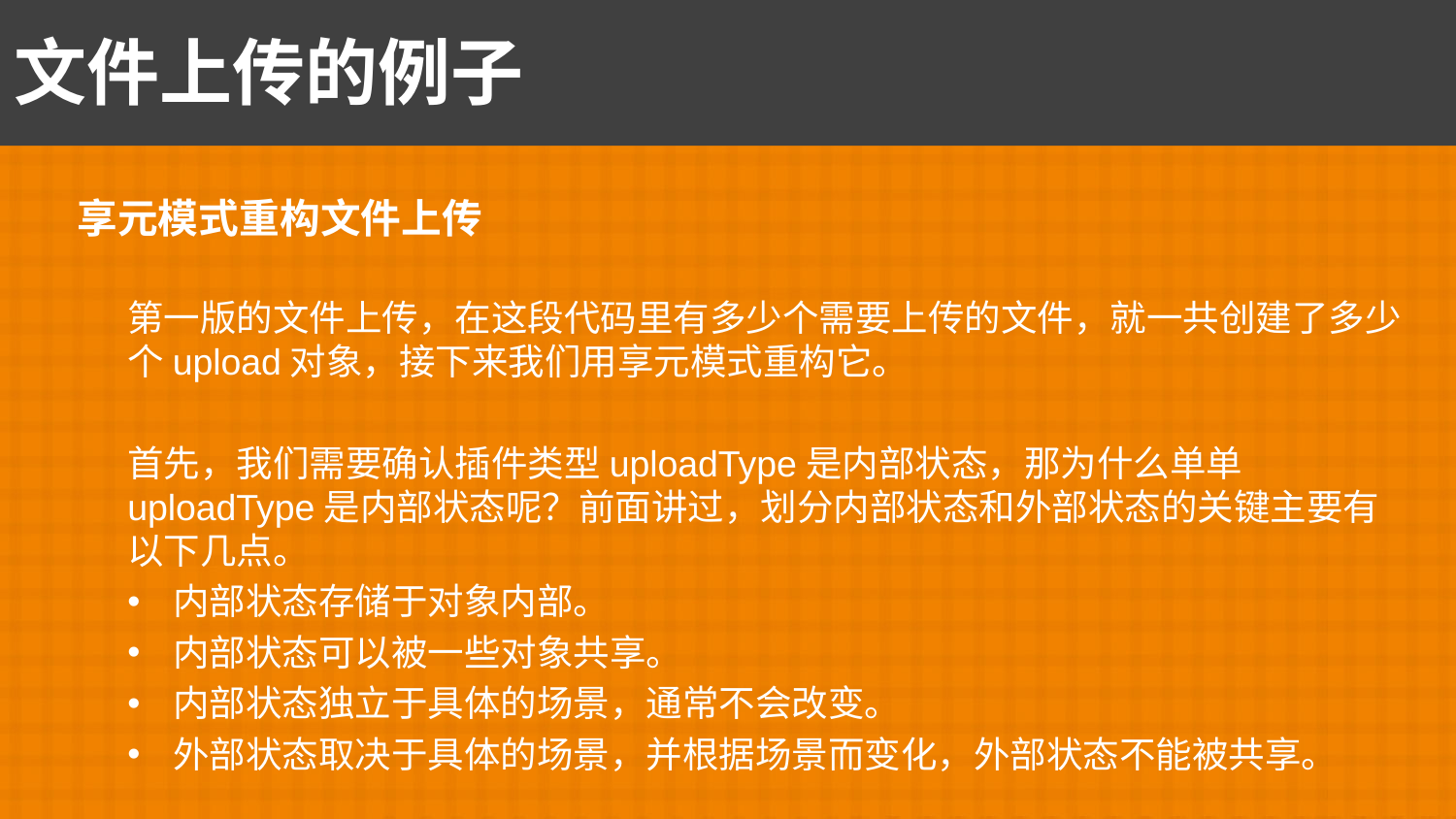

# 文件上传的例子
享元模式重构文件上传
第一版的文件上传，在这段代码里有多少个需要上传的文件，就一共创建了多少个upload对象，接下来我们用享元模式重构它。

首先，我们需要确认插件类型uploadType是内部状态，那为什么单单uploadType是内部状态呢？前面讲过，划分内部状态和外部状态的关键主要有以下几点。
内部状态存储于对象内部。
内部状态可以被一些对象共享。
内部状态独立于具体的场景，通常不会改变。
外部状态取决于具体的场景，并根据场景而变化，外部状态不能被共享。